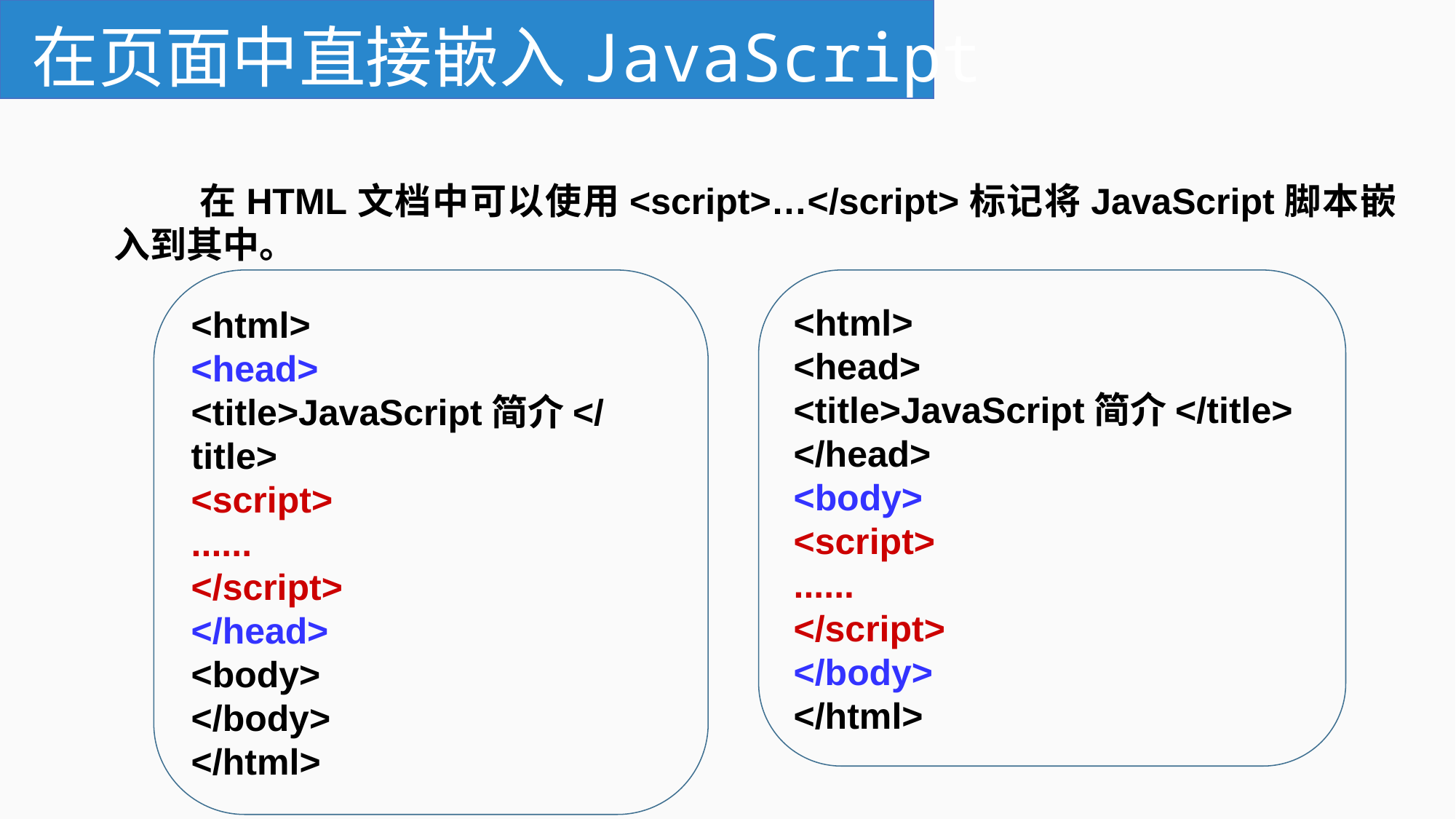

# 在页面中直接嵌入JavaScript
        在HTML文档中可以使用<script>…</script>标记将JavaScript脚本嵌入到其中。
<html>
<head>
<title>JavaScript简介</title>
</head>
<body>
<script>
......
</script>
</body>
</html>
<html>
<head>
<title>JavaScript简介</title>
<script>
......
</script>
</head>
<body>
</body>
</html>